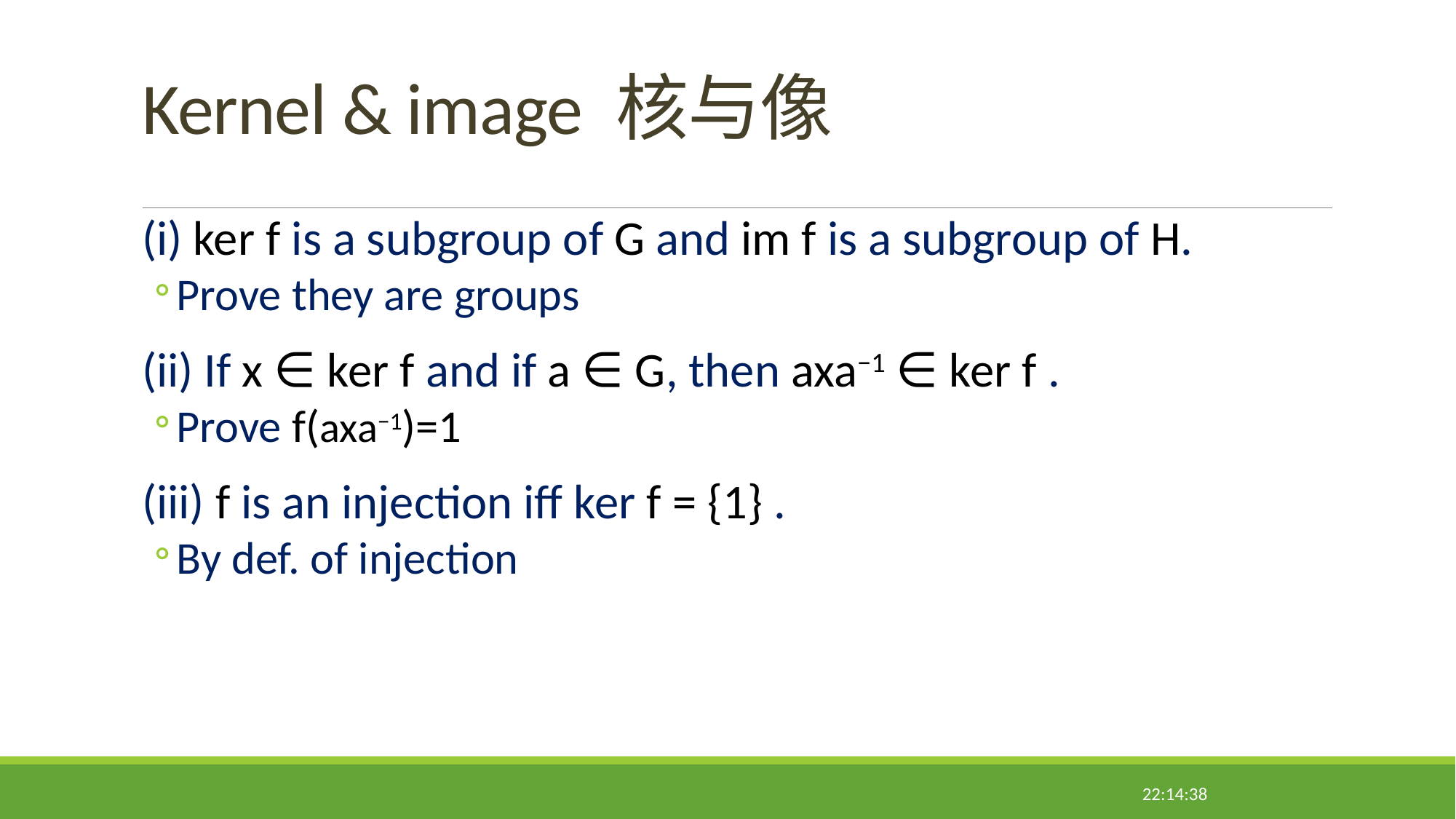

# Kernel & image 核与像
(i) ker f is a subgroup of G and im f is a subgroup of H.
Prove they are groups
(ii) If x ∈ ker f and if a ∈ G, then axa−1 ∈ ker f .
Prove f(axa−1)=1
(iii) f is an injection iff ker f = {1} .
By def. of injection
22:14:38